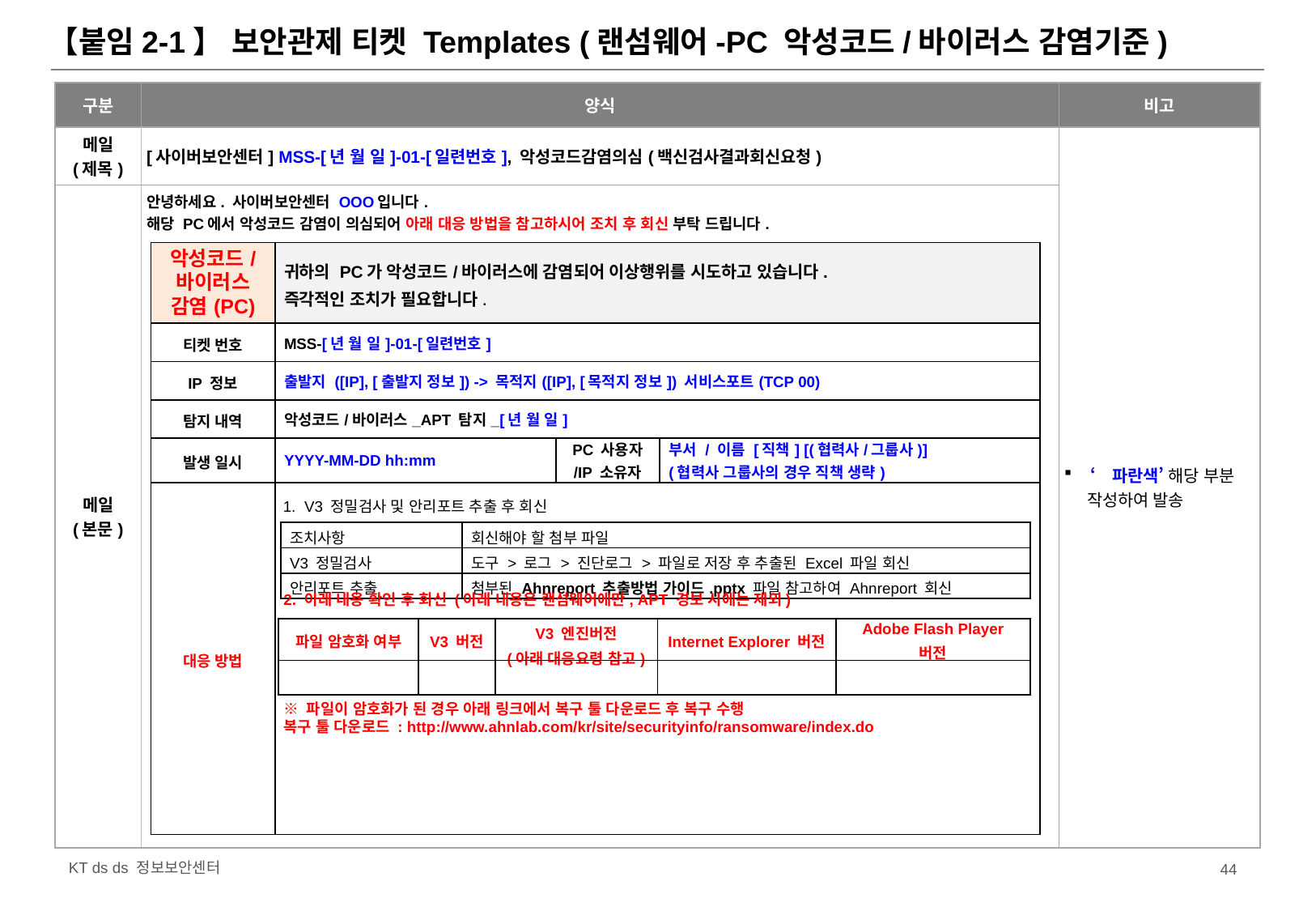

【붙임2-1】 보안관제 티켓 Templates (랜섬웨어-PC 악성코드/바이러스 감염기준)
| 구분 | 양식 | 비고 |
| --- | --- | --- |
| 메일 (제목) | [사이버보안센터] MSS-[년 월 일]-01-[일련번호], 악성코드감염의심(백신검사결과회신요청) | ‘파란색’ 해당 부분 작성하여 발송 |
| 메일 (본문) | 안녕하세요. 사이버보안센터 OOO입니다. 해당 PC에서 악성코드 감염이 의심되어 아래 대응 방법을 참고하시어 조치 후 회신 부탁 드립니다. |  |
| 악성코드/ 바이러스 감염(PC) | 귀하의 PC가 악성코드/바이러스에 감염되어 이상행위를 시도하고 있습니다. 즉각적인 조치가 필요합니다. |  |  |
| --- | --- | --- | --- |
| 티켓 번호 | MSS-[년 월 일]-01-[일련번호] |  |  |
| IP 정보 | 출발지 ([IP], [출발지 정보]) -> 목적지([IP], [목적지 정보]) 서비스포트(TCP 00) |  |  |
| 탐지 내역 | 악성코드/바이러스\_APT 탐지\_[년 월 일] |  |  |
| 발생 일시 | YYYY-MM-DD hh:mm | PC 사용자 /IP 소유자 | 부서 / 이름 [직책] [(협력사/그룹사)] (협력사 그룹사의 경우 직책 생략) |
| 대응 방법 |  |  |  |
1.  V3 정밀검사 및 안리포트 추출 후 회신
| 조치사항 | 회신해야 할 첨부 파일 |
| --- | --- |
| V3 정밀검사 | 도구 > 로그 > 진단로그 > 파일로 저장 후 추출된 Excel 파일 회신 |
| 안리포트 추출 | 첨부된 Ahnreport 추출방법 가이드.pptx 파일 참고하여 Ahnreport 회신 |
2. 아래 내용 확인 후 회신 (아래 내용은 랜섬웨어에만, APT 경보 시에는 제외)

※ 파일이 암호화가 된 경우 아래 링크에서 복구 툴 다운로드 후 복구 수행
복구 툴 다운로드 : http://www.ahnlab.com/kr/site/securityinfo/ransomware/index.do
| 파일 암호화 여부 | V3 버전 | V3 엔진버전 (아래 대응요령 참고) | Internet Explorer 버전 | Adobe Flash Player 버전 |
| --- | --- | --- | --- | --- |
|  |  |  |  |  |
44